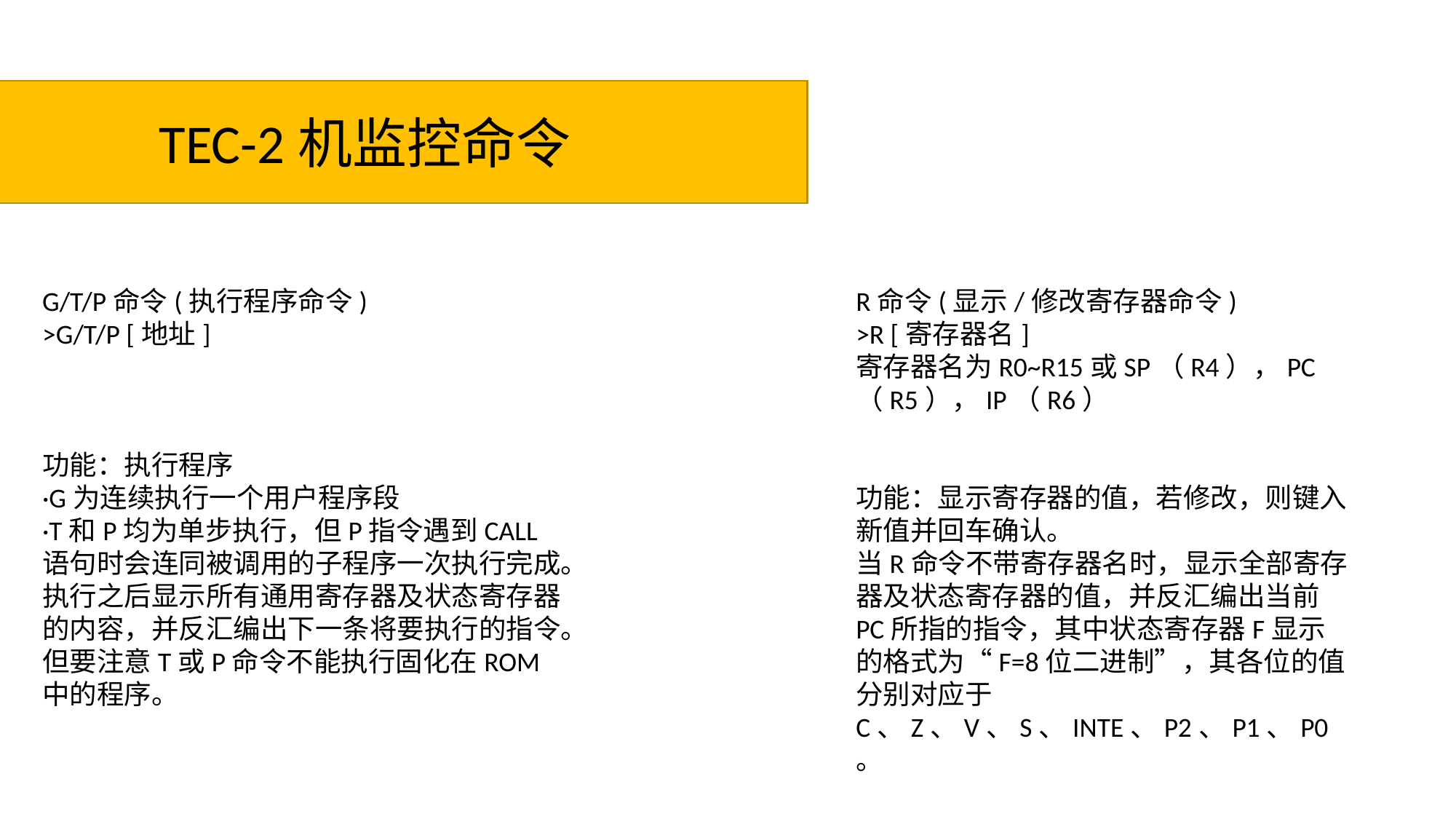

TEC-2机监控命令
G/T/P命令(执行程序命令)
>G/T/P [地址]

功能：执行程序
·G为连续执行一个用户程序段
·T和P均为单步执行，但P指令遇到CALL语句时会连同被调用的子程序一次执行完成。执行之后显示所有通用寄存器及状态寄存器的内容，并反汇编出下一条将要执行的指令。但要注意T或P命令不能执行固化在ROM中的程序。

R命令(显示/修改寄存器命令)
>R [寄存器名]
寄存器名为R0~R15或SP（R4），PC（R5），IP（R6）

功能：显示寄存器的值，若修改，则键入新值并回车确认。
当R命令不带寄存器名时，显示全部寄存器及状态寄存器的值，并反汇编出当前PC所指的指令，其中状态寄存器F显示的格式为“F=8位二进制”，其各位的值分别对应于C、Z、V、S、INTE、P2、P1、P0。